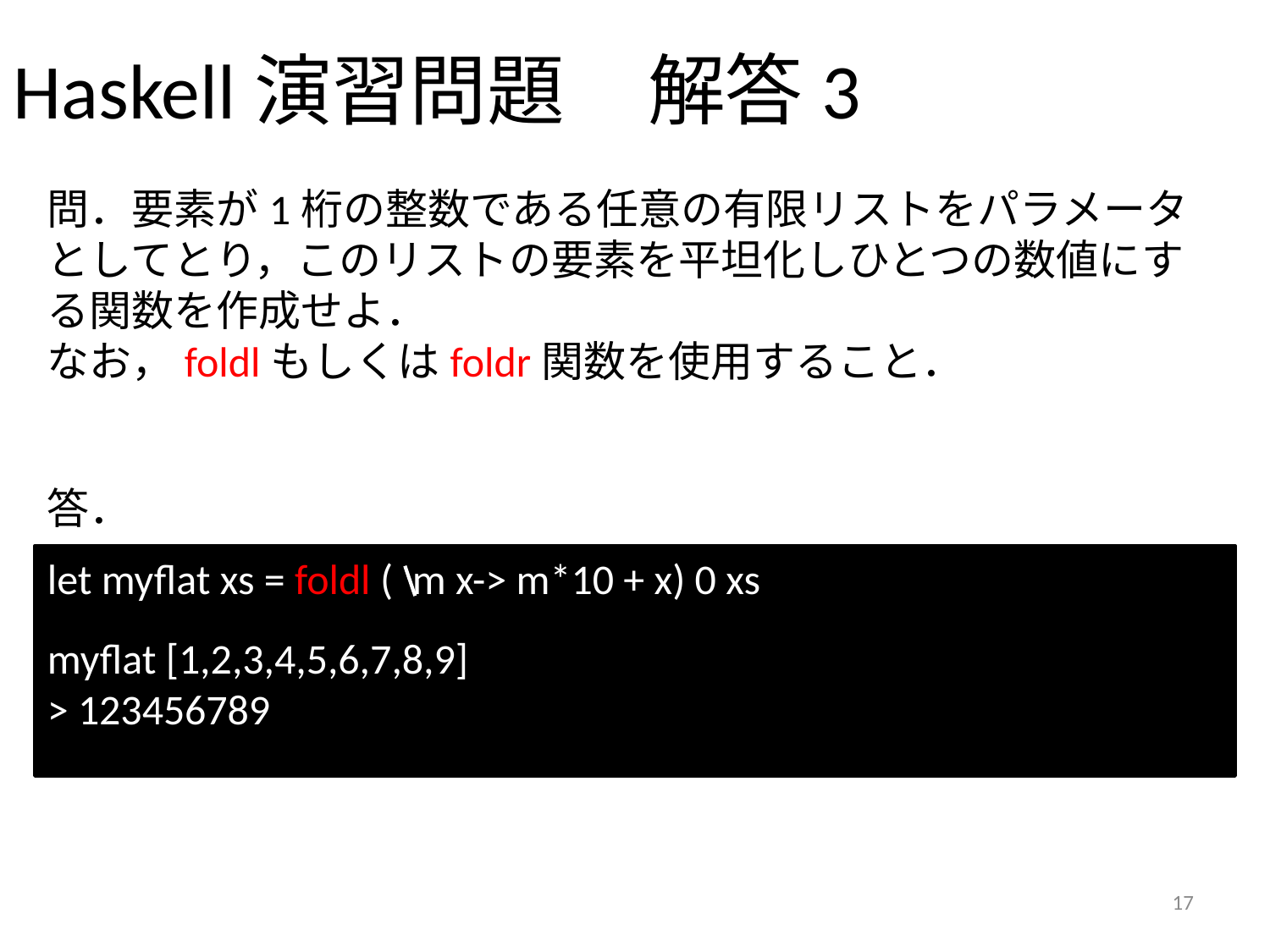

Haskell演習問題	解答3
問．要素が1桁の整数である任意の有限リストをパラメータとしてとり，このリストの要素を平坦化しひとつの数値にする関数を作成せよ．
なお，foldlもしくはfoldr関数を使用すること．
答．

let myflat xs = foldl (  m x-> m*10 + x) 0 xs
myflat [1,2,3,4,5,6,7,8,9]
> 123456789
17